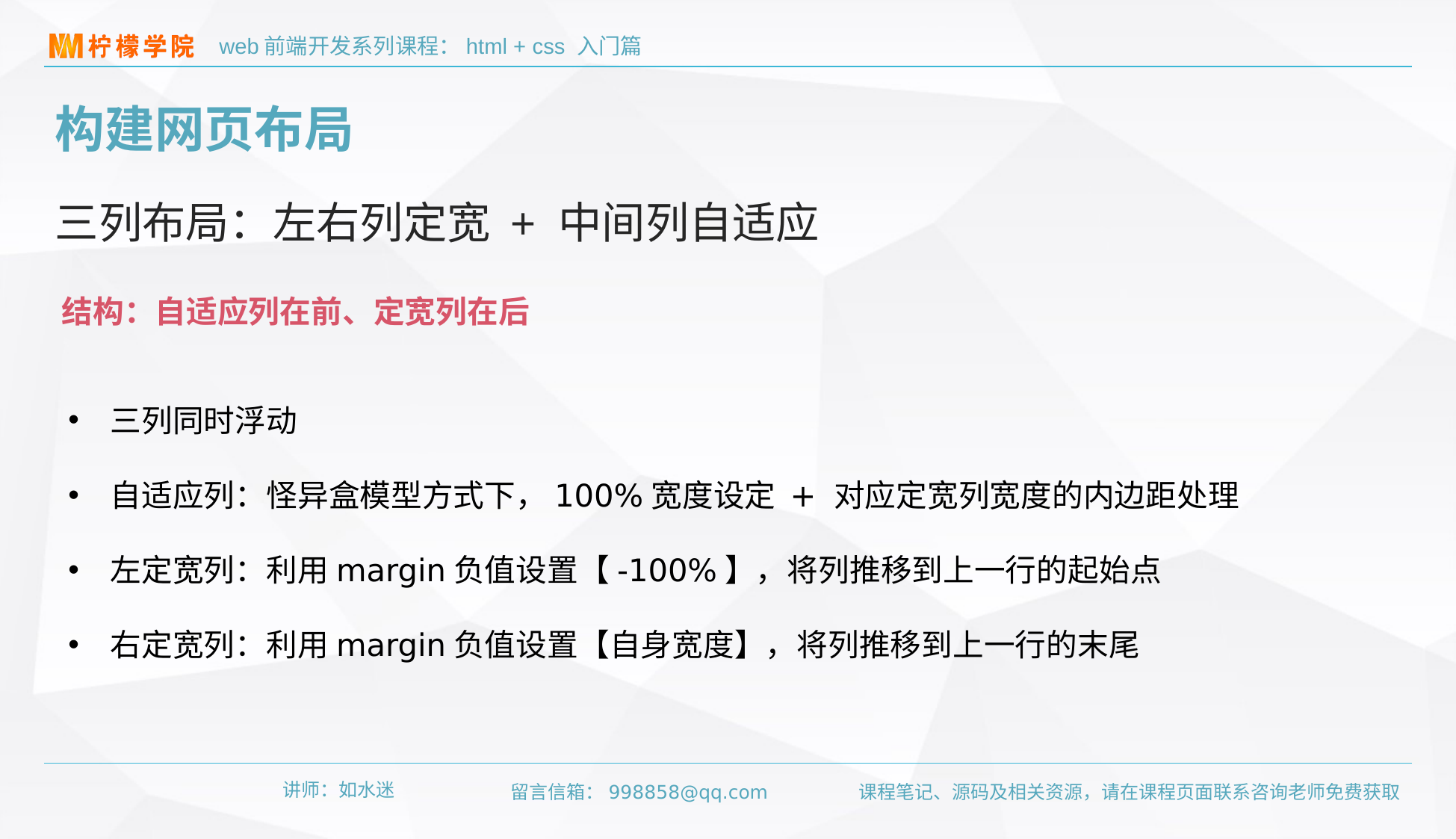

构建网页布局
三列布局：左右列定宽 + 中间列自适应
结构：自适应列在前、定宽列在后
三列同时浮动
自适应列：怪异盒模型方式下，100%宽度设定 + 对应定宽列宽度的内边距处理
左定宽列：利用margin负值设置【-100%】，将列推移到上一行的起始点
右定宽列：利用margin负值设置【自身宽度】，将列推移到上一行的末尾